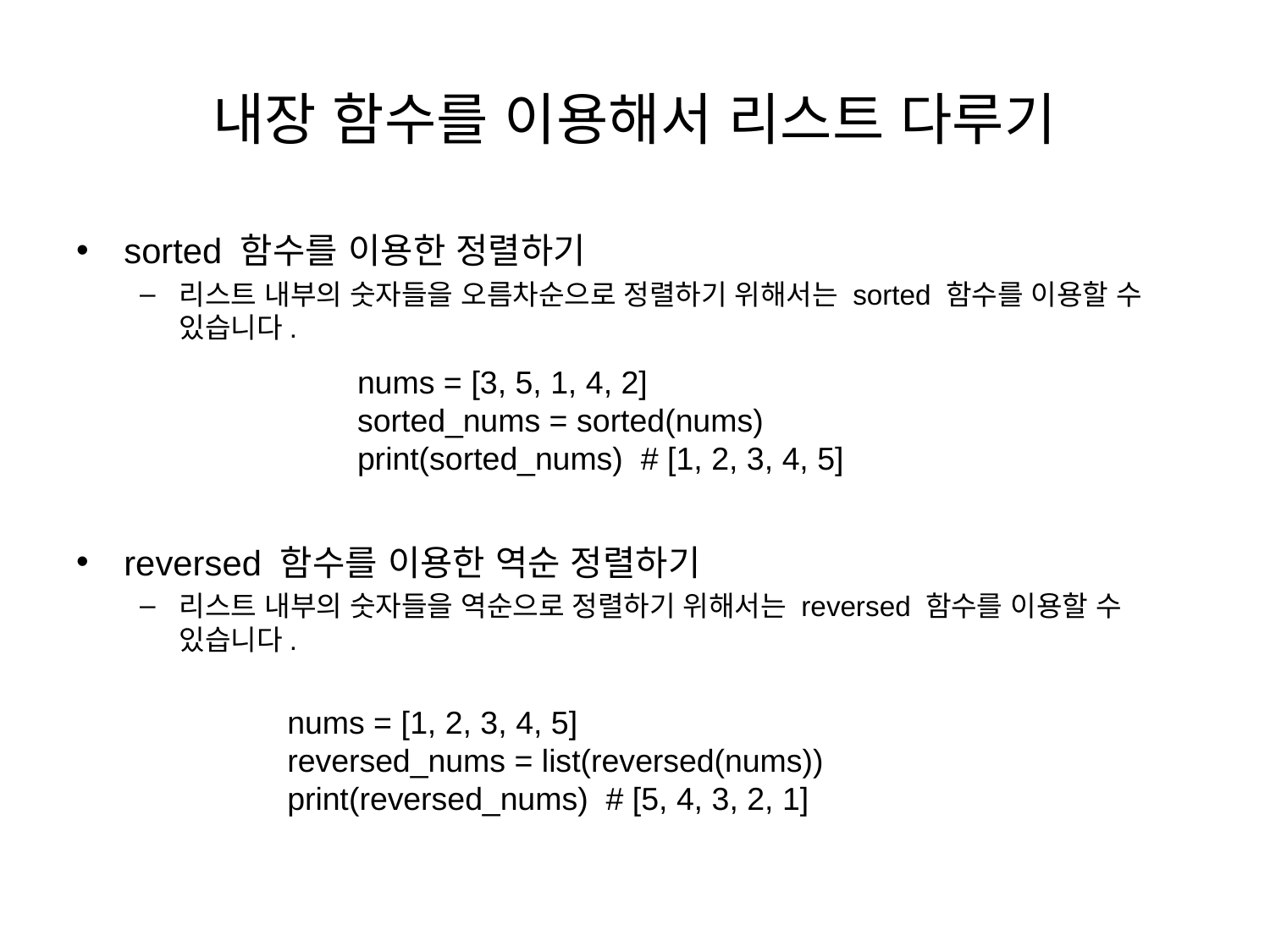

# 내장 함수를 이용해서 리스트 다루기
sorted 함수를 이용한 정렬하기
리스트 내부의 숫자들을 오름차순으로 정렬하기 위해서는 sorted 함수를 이용할 수 있습니다.

reversed 함수를 이용한 역순 정렬하기
리스트 내부의 숫자들을 역순으로 정렬하기 위해서는 reversed 함수를 이용할 수 있습니다.

nums = [3, 5, 1, 4, 2]
sorted_nums = sorted(nums)
print(sorted_nums)  # [1, 2, 3, 4, 5]
nums = [1, 2, 3, 4, 5]
reversed_nums = list(reversed(nums))
print(reversed_nums)  # [5, 4, 3, 2, 1]